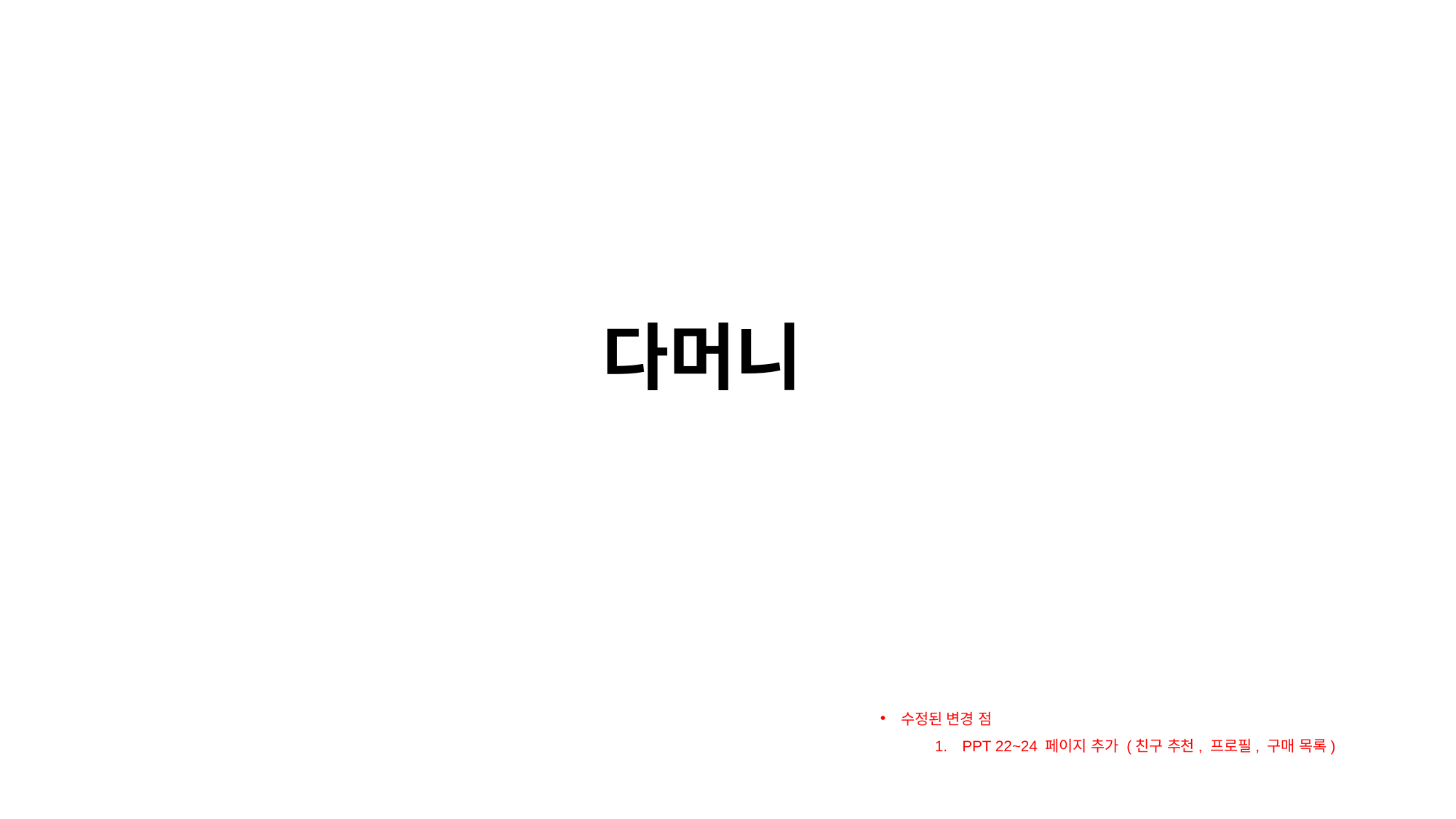

다머니
수정된 변경 점
PPT 22~24 페이지 추가 (친구 추천, 프로필, 구매 목록)